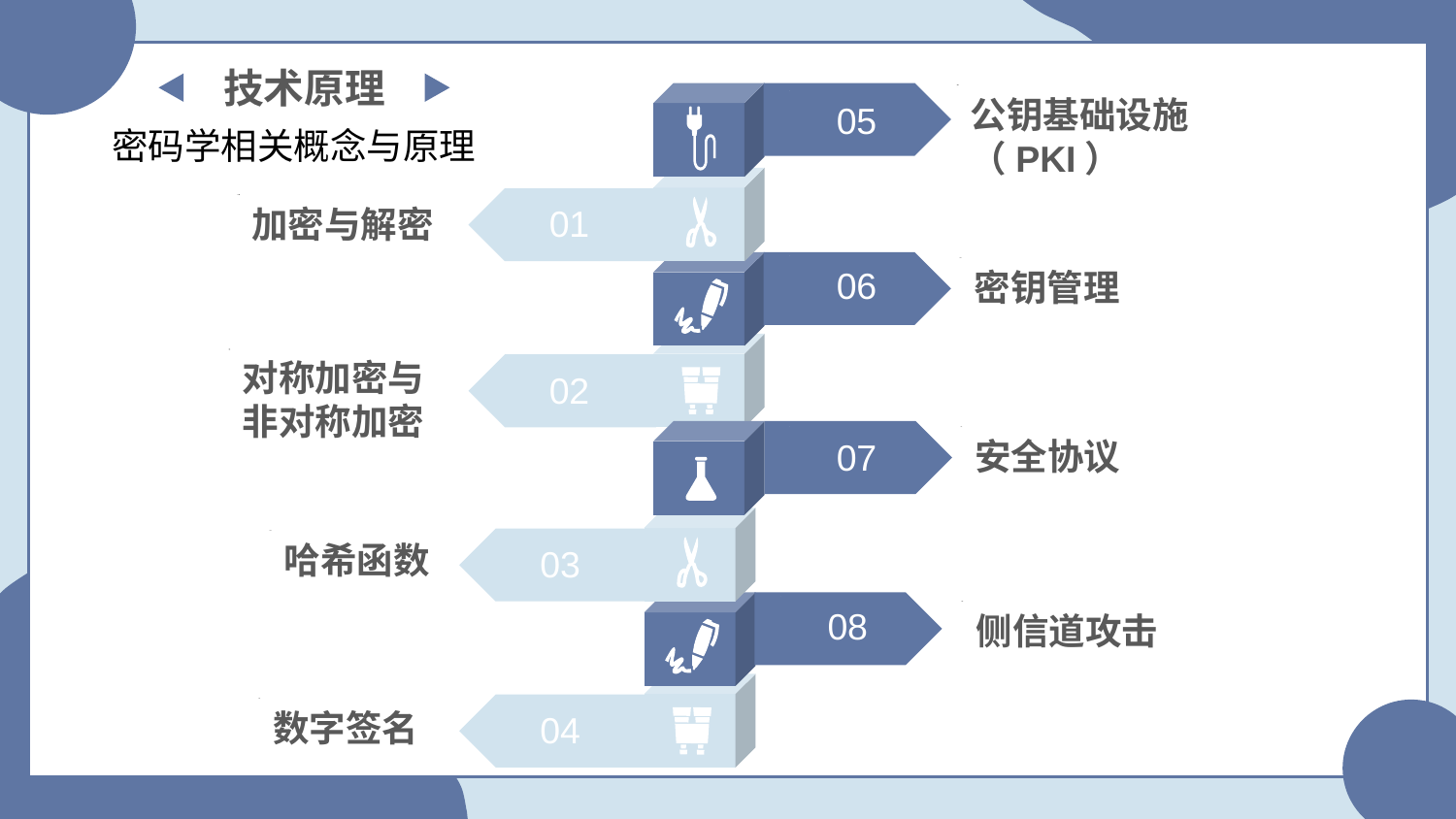

技术原理

05

公钥基础设施（PKI）
密码学相关概念与原理

01

加密与解密

06

密钥管理

02

对称加密与非对称加密

07

安全协议

03

哈希函数

08

侧信道攻击

04

数字签名